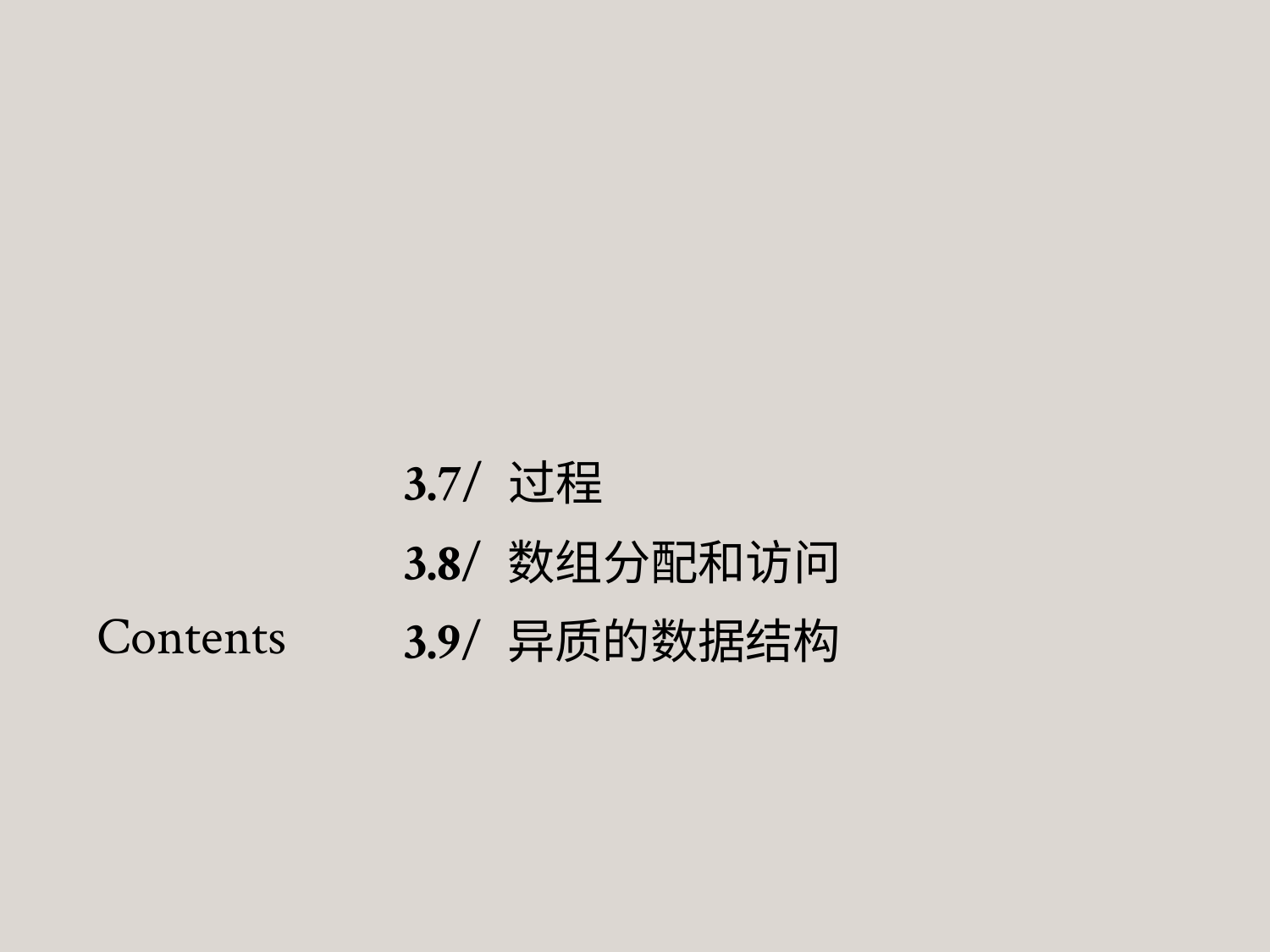

3.7/ 过程
3.8/ 数组分配和访问
3.9/ 异质的数据结构
Contents